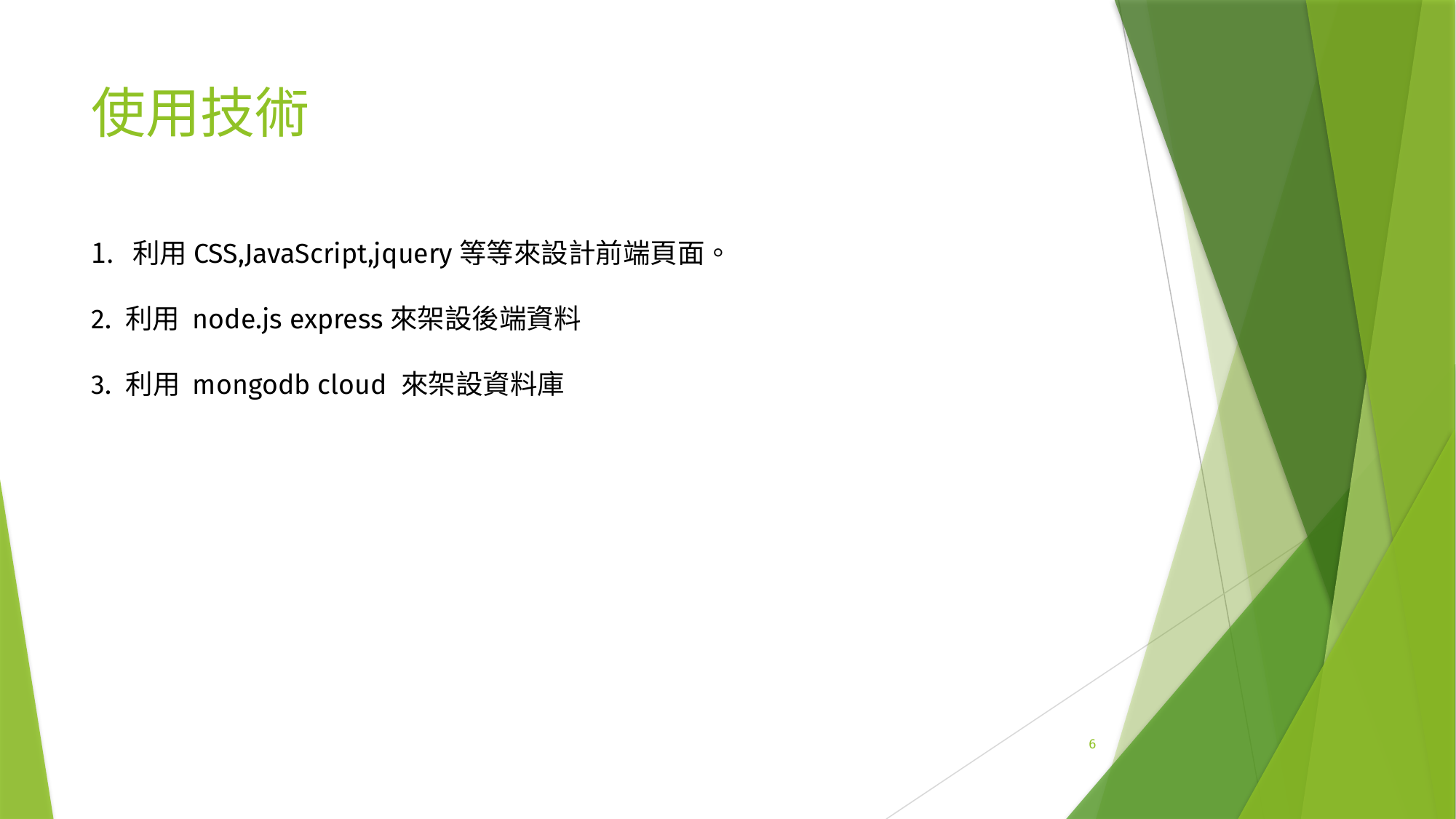

使用技術
利用CSS,JavaScript,jquery等等來設計前端頁面。

2. 利用 node.js express來架設後端資料

3. 利用 mongodb cloud 來架設資料庫
6